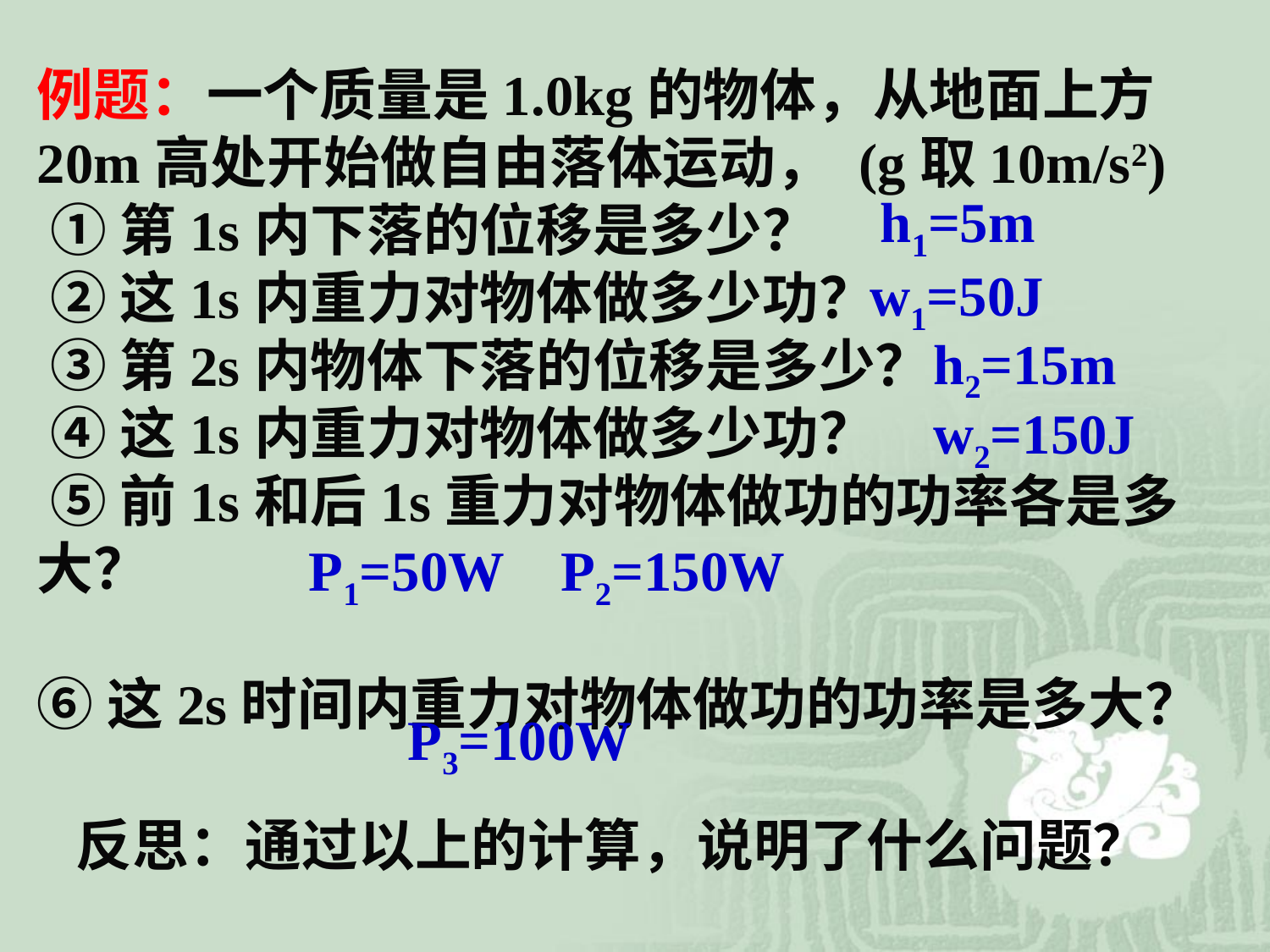

例题：一个质量是1.0kg的物体，从地面上方20m高处开始做自由落体运动， (g取10m/s2)
 ①第1s内下落的位移是多少？
 ②这1s内重力对物体做多少功？
 ③第2s内物体下落的位移是多少？
 ④这1s内重力对物体做多少功？
 ⑤前1s和后1s重力对物体做功的功率各是多大？

⑥这2s时间内重力对物体做功的功率是多大？
h1=5m
w1=50J
h2=15m
w2=150J
P1=50W    P2=150W
 P3=100W
反思：通过以上的计算，说明了什么问题？